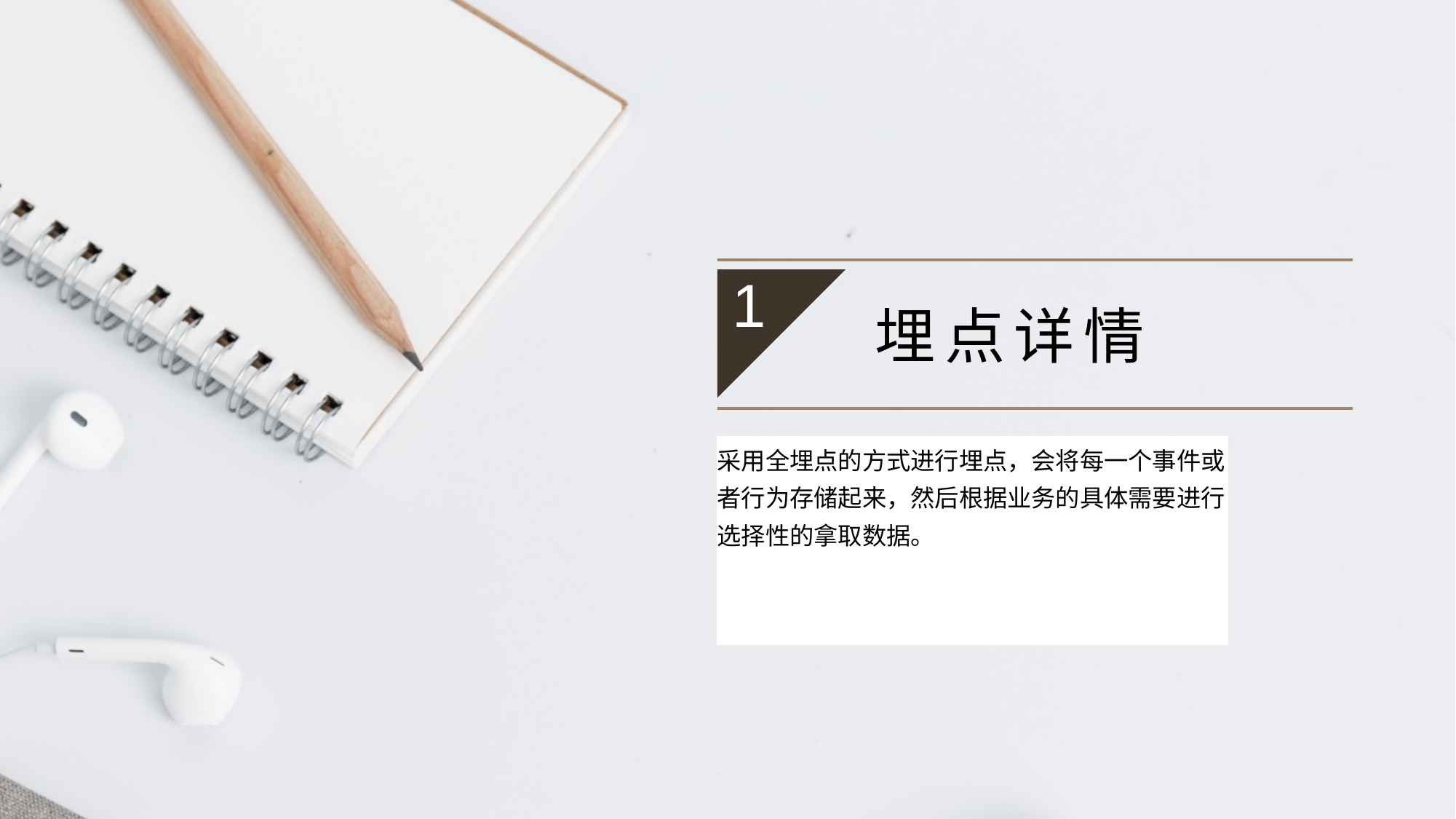

埋点详情

1
采用全埋点的方式进行埋点，会将每一个事件或者行为存储起来，然后根据业务的具体需要进行选择性的拿取数据。